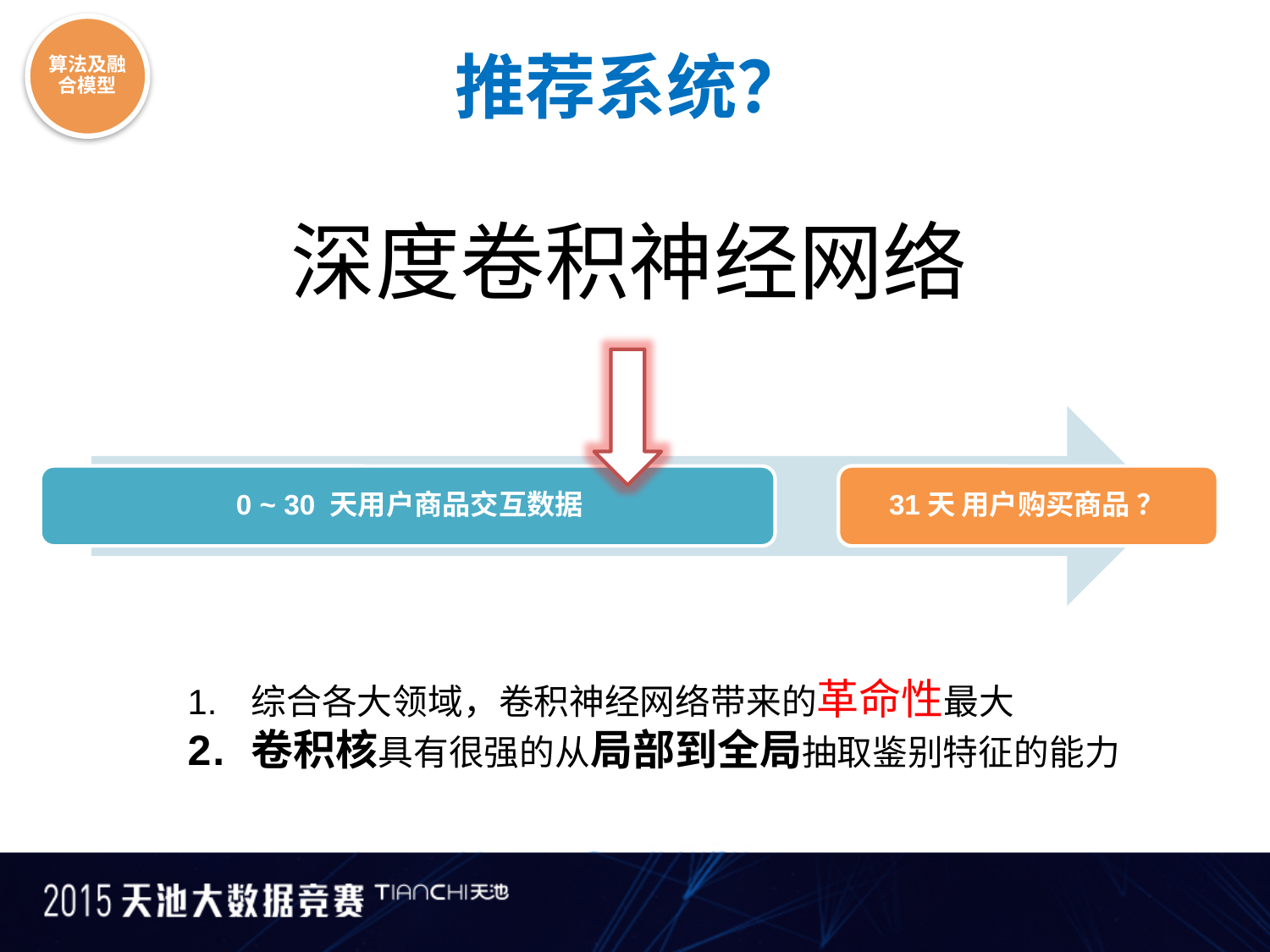

算法及融合模型
推荐系统？
深度卷积神经网络

0 ~ 30 天用户商品交互数据
31天 用户购买商品 ？
综合各大领域，卷积神经网络带来的革命性最大
卷积核具有很强的从局部到全局抽取鉴别特征的能力